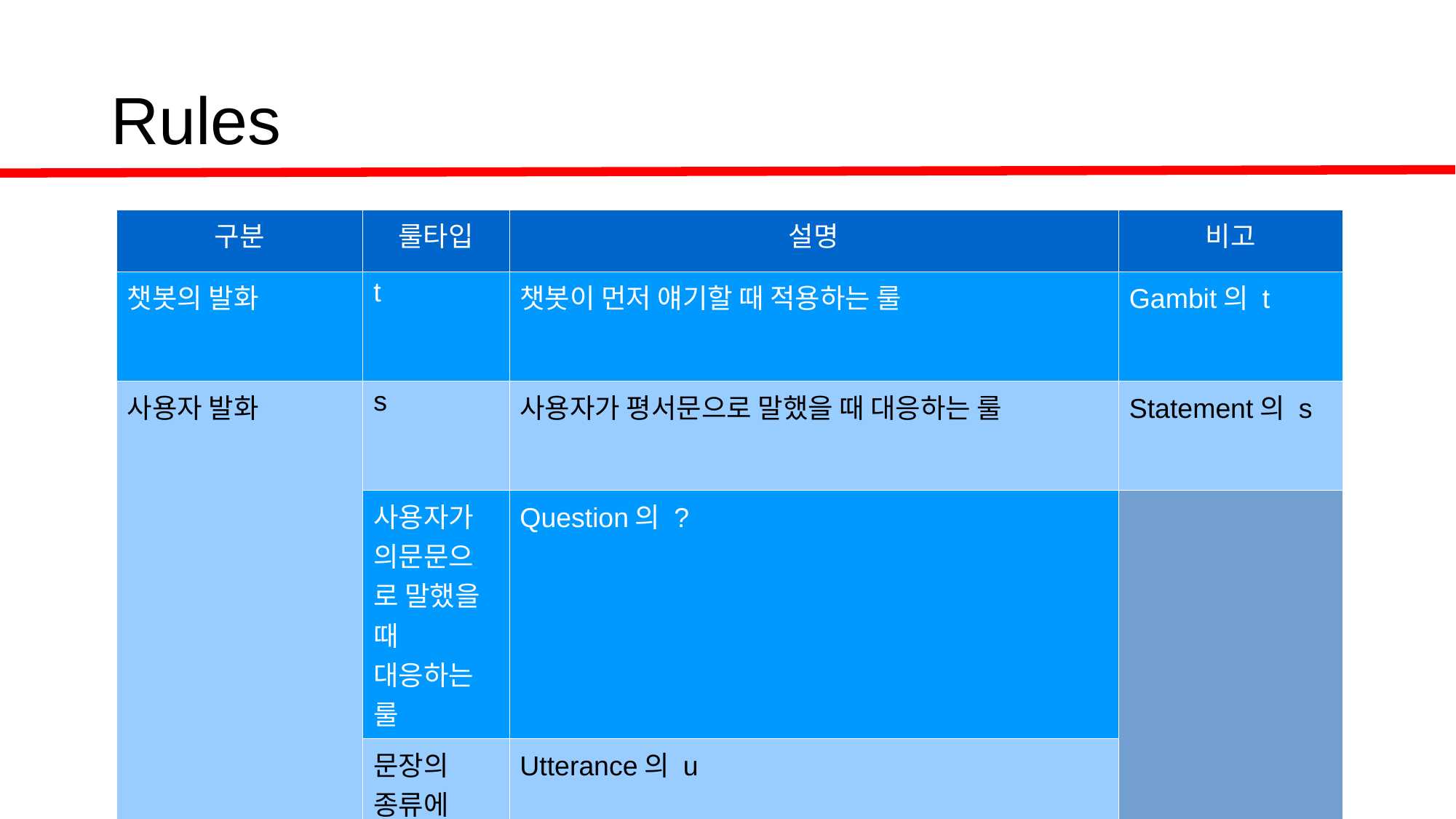

Rules

| 구분 | 룰타입 | 설명 | 비고 |
| --- | --- | --- | --- |
| 챗봇의 발화 | t | 챗봇이 먼저 얘기할 때 적용하는 룰 | Gambit의 t |
| 사용자 발화 | s | 사용자가 평서문으로 말했을 때 대응하는 룰 | Statement의 s |
| ? | 사용자가 의문문으로 말했을 때 대응하는 룰 | Question의 ? |
| u | 문장의 종류에 상관없이 사용자가 말할 때 대응하는 룰 | Utterance의 u |